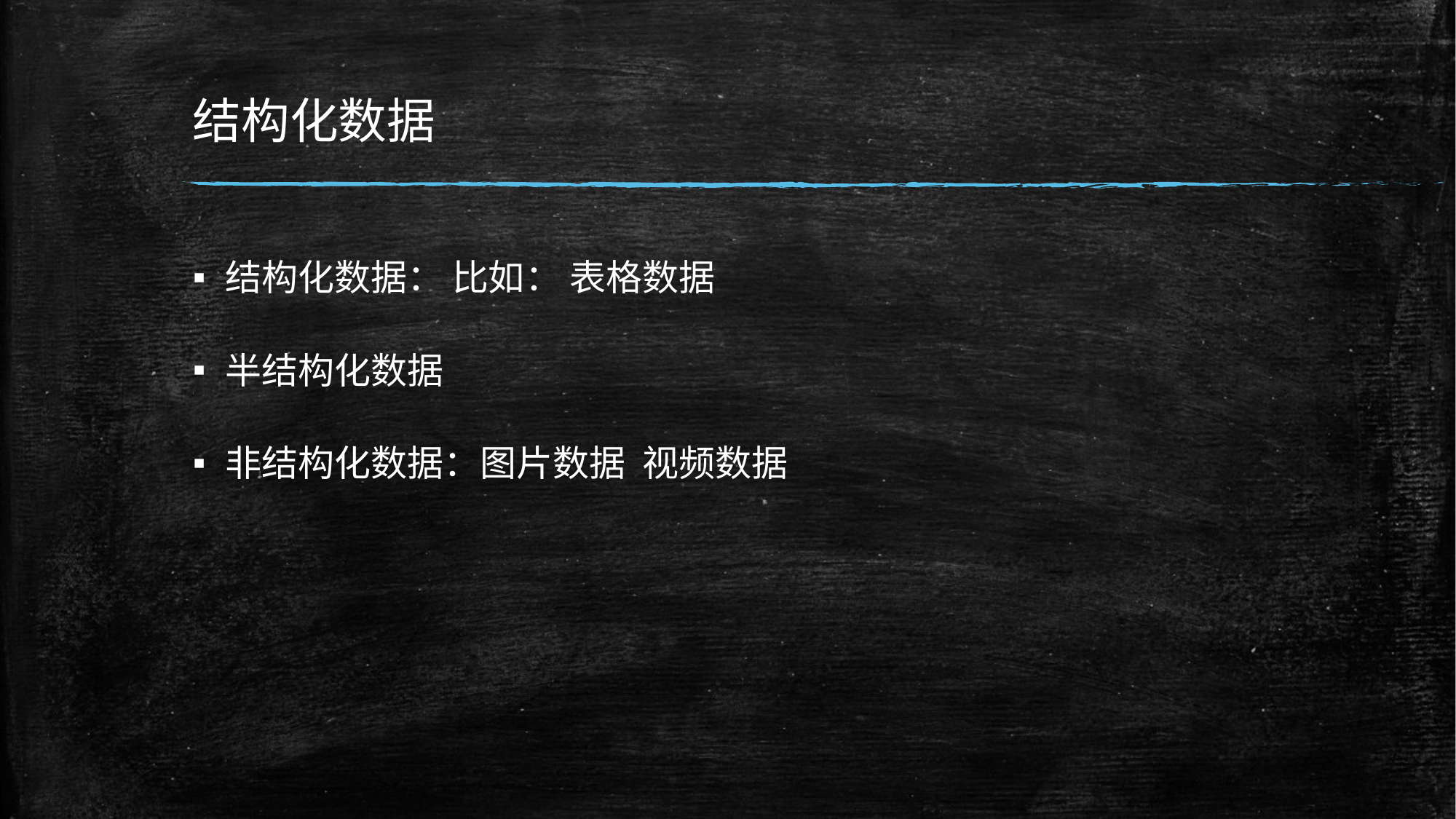

# 结构化数据
结构化数据： 比如： 表格数据
半结构化数据
非结构化数据：图片数据  视频数据